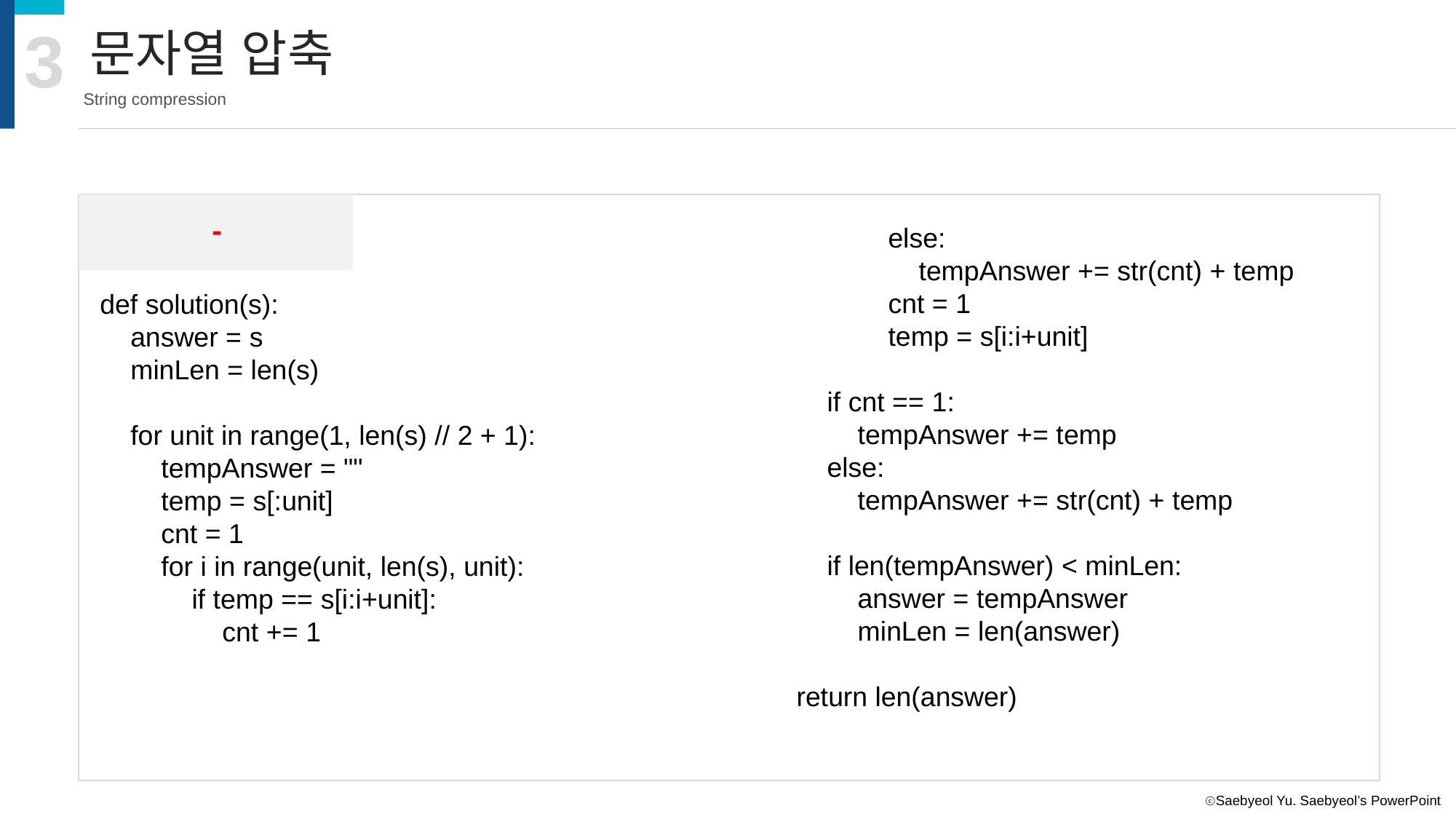

3
문자열 압축
String compression

-
                else:
                    tempAnswer += str(cnt) + temp
                cnt = 1
                temp = s[i:i+unit]

        if cnt == 1:
            tempAnswer += temp
        else:
            tempAnswer += str(cnt) + temp

        if len(tempAnswer) < minLen:
            answer = tempAnswer
            minLen = len(answer)

    return len(answer)
def solution(s):
    answer = s
    minLen = len(s)

    for unit in range(1, len(s) // 2 + 1):
        tempAnswer = ""
        temp = s[:unit]
        cnt = 1
        for i in range(unit, len(s), unit):
            if temp == s[i:i+unit]:
                cnt += 1